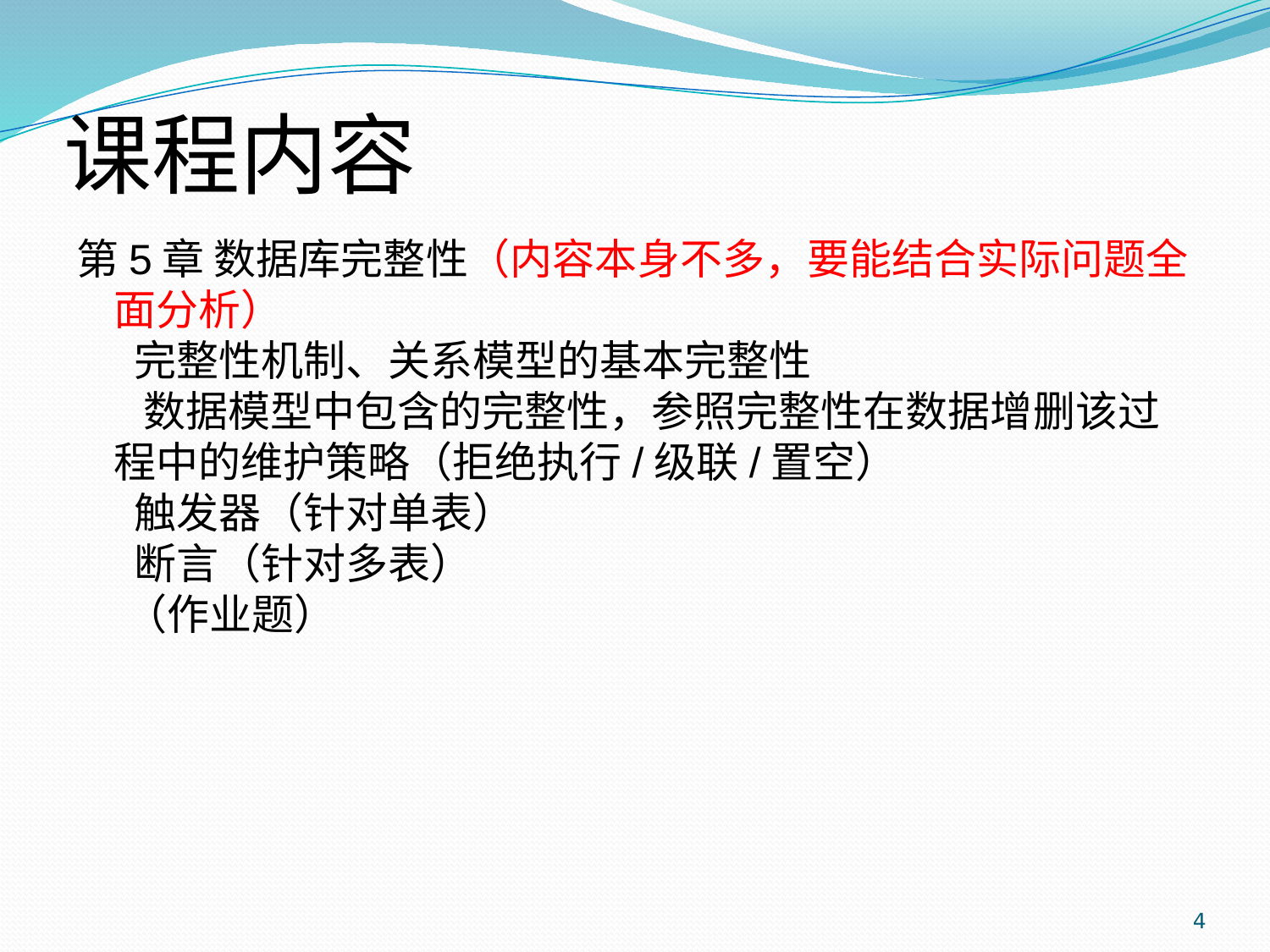

# 课程内容
第5章 数据库完整性（内容本身不多，要能结合实际问题全面分析）
     完整性机制、关系模型的基本完整性
      数据模型中包含的完整性，参照完整性在数据增删该过程中的维护策略（拒绝执行/级联/置空）
     触发器（针对单表）
     断言（针对多表）
    （作业题）
4